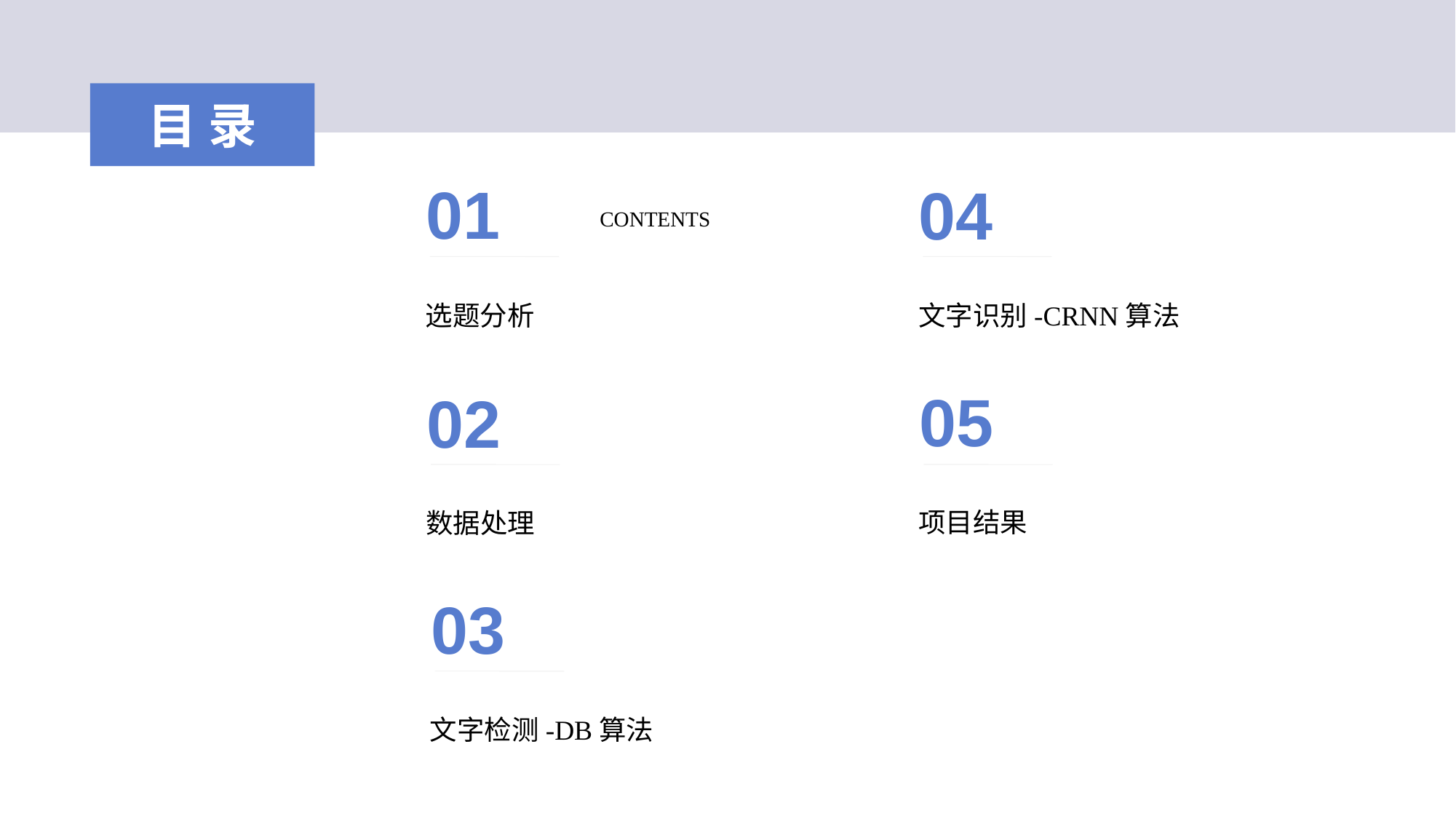

目录
01
04
CONTENTS
选题分析
文字识别-CRNN算法
05
02
项目结果
数据处理
03
文字检测-DB算法